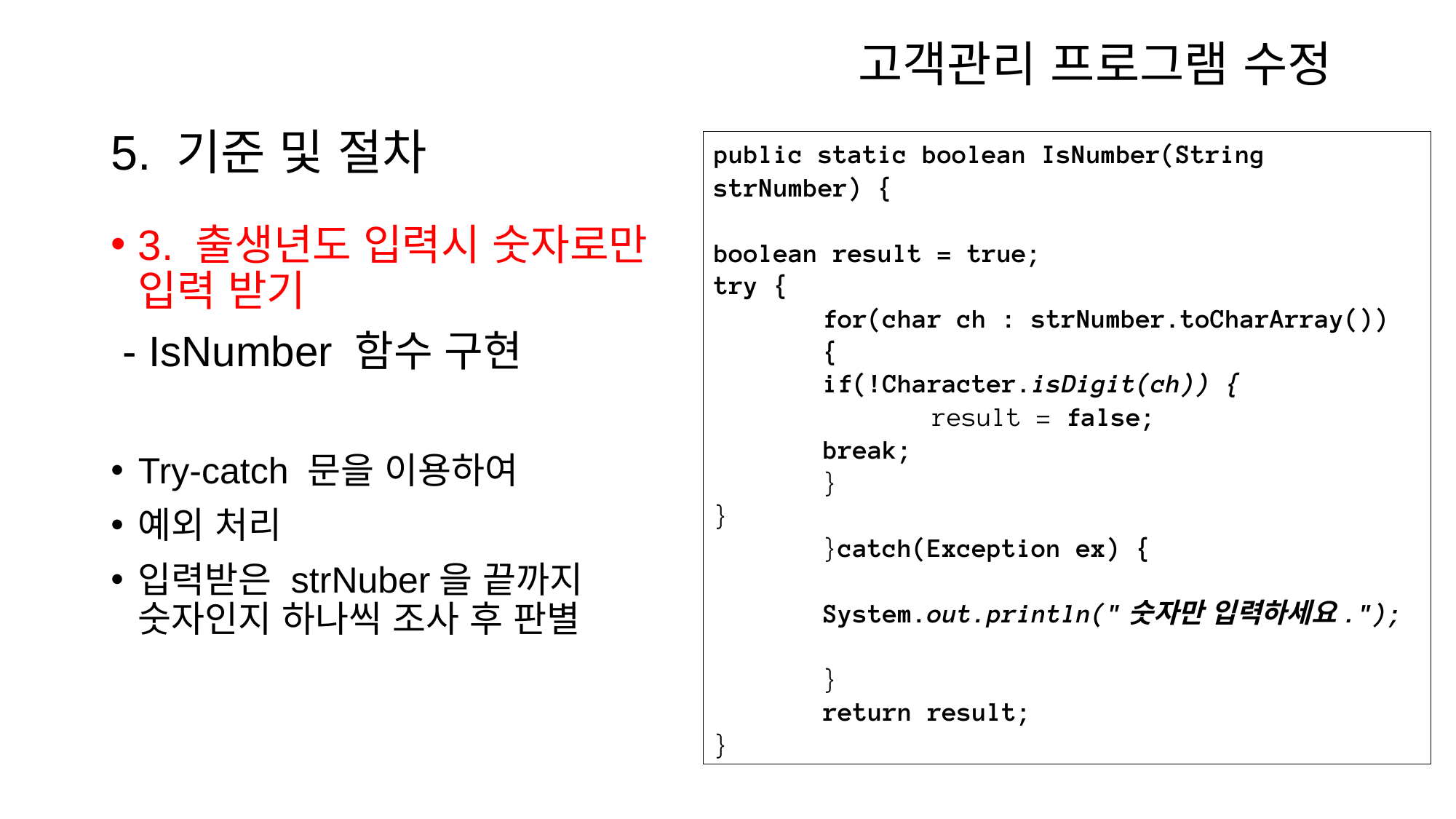

고객관리 프로그램 수정
# 5. 기준 및 절차
public static boolean IsNumber(String strNumber) {

boolean result = true;
try {
	for(char ch : strNumber.toCharArray()) 	{
	if(!Character.isDigit(ch)) {
		result = false;
	break;
	}
}
	}catch(Exception ex) {

	System.out.println("숫자만 입력하세요.");

	}
	return result;
}
3. 출생년도 입력시 숫자로만 입력 받기
 - IsNumber 함수 구현

Try-catch 문을 이용하여
예외 처리
입력받은 strNuber을 끝까지 숫자인지 하나씩 조사 후 판별